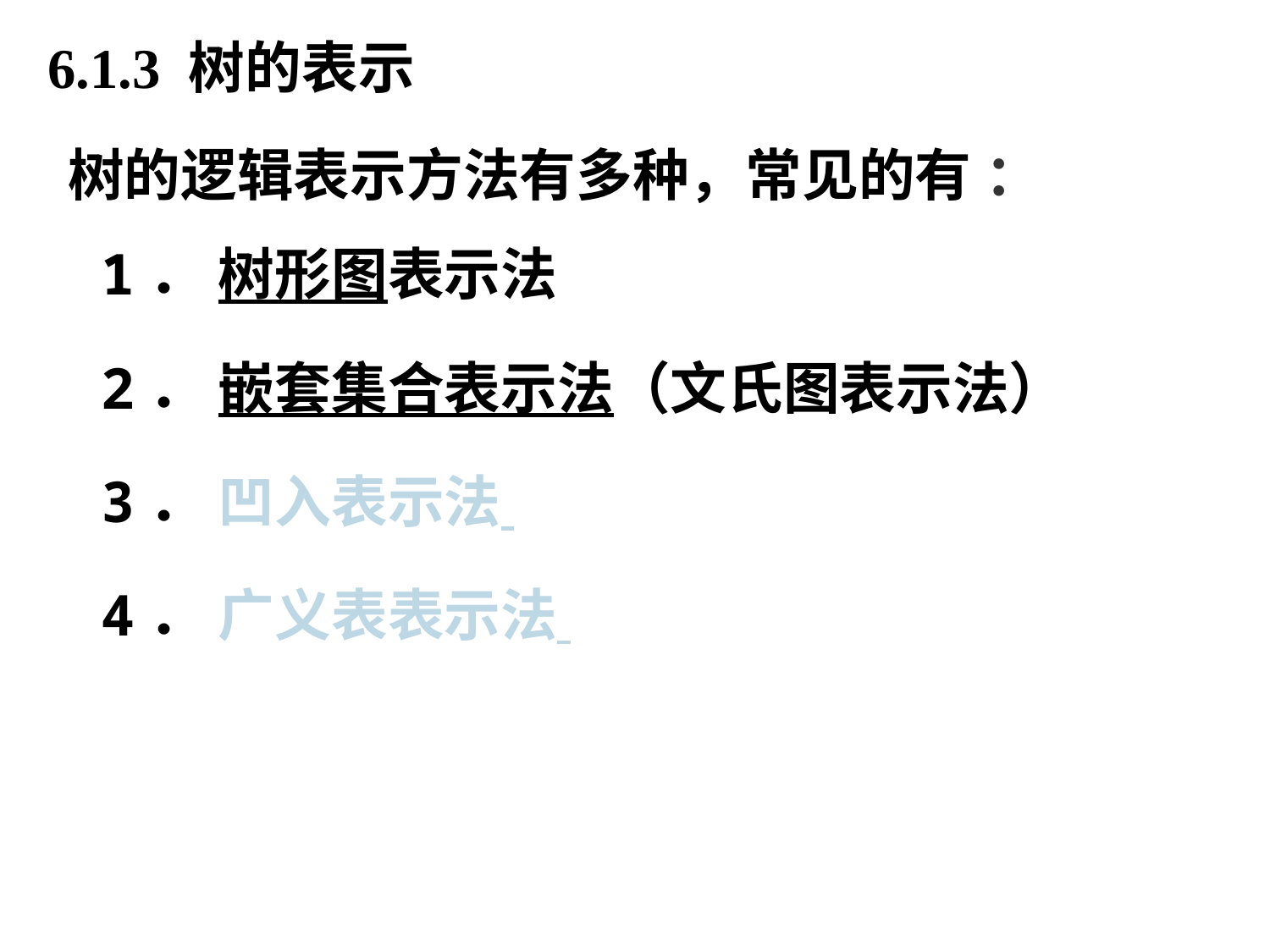

# 6.1.3 树的表示
树的逻辑表示方法有多种，常见的有 ：
 1． 树形图表示法
 2． 嵌套集合表示法（文氏图表示法）
 3． 凹入表示法
 4． 广义表表示法